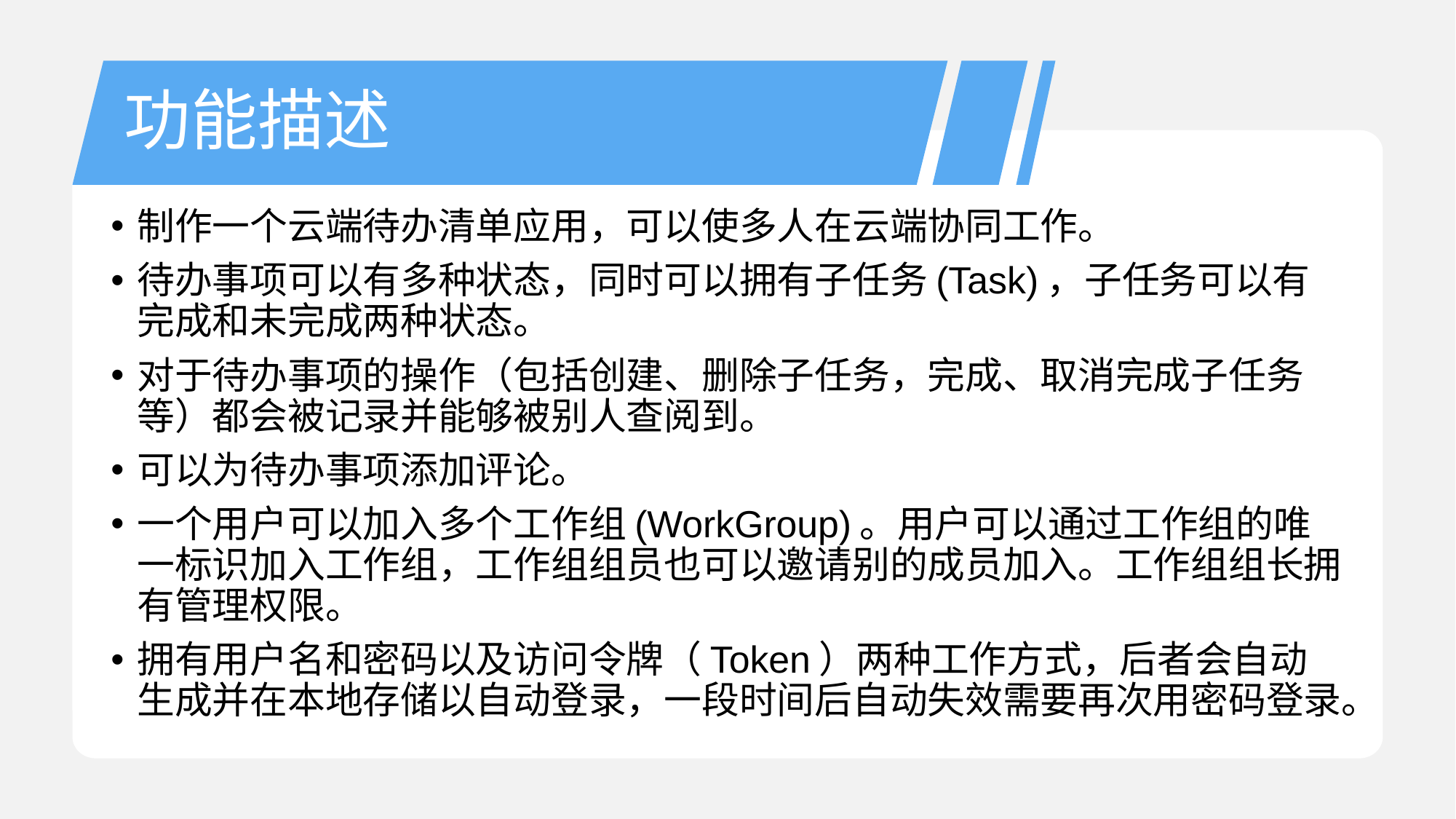

# 功能描述
制作一个云端待办清单应用，可以使多人在云端协同工作。
待办事项可以有多种状态，同时可以拥有子任务(Task)，子任务可以有完成和未完成两种状态。
对于待办事项的操作（包括创建、删除子任务，完成、取消完成子任务等）都会被记录并能够被别人查阅到。
可以为待办事项添加评论。
一个用户可以加入多个工作组(WorkGroup)。用户可以通过工作组的唯一标识加入工作组，工作组组员也可以邀请别的成员加入。工作组组长拥有管理权限。
拥有用户名和密码以及访问令牌（Token）两种工作方式，后者会自动生成并在本地存储以自动登录，一段时间后自动失效需要再次用密码登录。